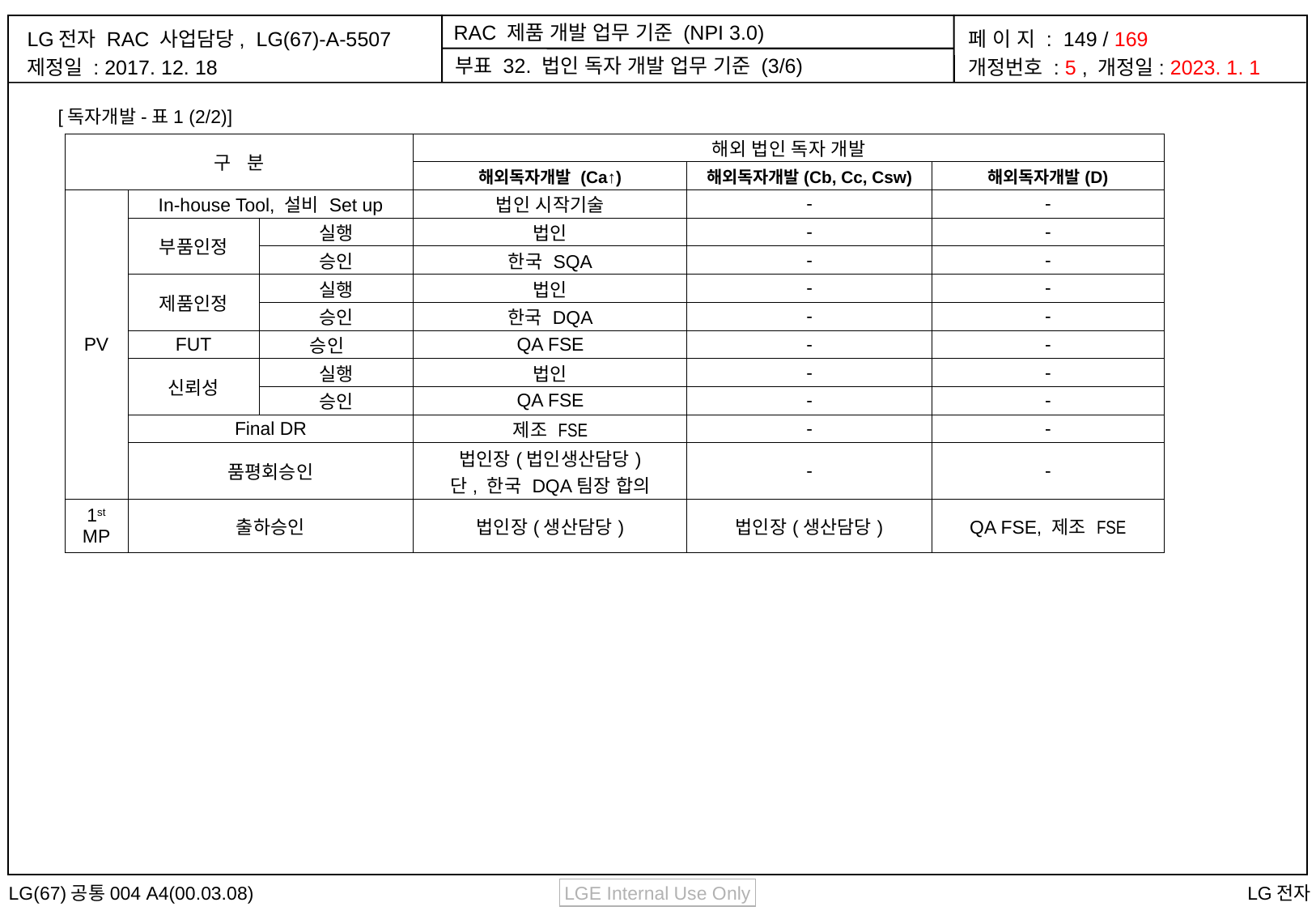

부표 32. 법인 독자 개발 업무 기준 (3/6)
[독자개발-표1 (2/2)]
| 구 분 |  |  | 해외 법인 독자 개발 |  |  |
| --- | --- | --- | --- | --- | --- |
|  |  |  | 해외독자개발 (Ca↑) | 해외독자개발(Cb, Cc, Csw) | 해외독자개발(D) |
| PV | In-house Tool, 설비 Set up |  | 법인 시작기술 | - | - |
|  | 부품인정 | 실행 | 법인 | - | - |
|  |  | 승인 | 한국 SQA | - | - |
|  | 제품인정 | 실행 | 법인 | - | - |
|  |  | 승인 | 한국 DQA | - | - |
|  | FUT | 승인 | QA FSE | - | - |
|  | 신뢰성 | 실행 | 법인 | - | - |
|  |  | 승인 | QA FSE | - | - |
|  | Final DR |  | 제조 FSE | - | - |
|  | 품평회승인 |  | 법인장(법인생산담당) 단, 한국 DQA팀장 합의 | - | - |
| 1st MP | 출하승인 |  | 법인장(생산담당) | 법인장(생산담당) | QA FSE, 제조 FSE |